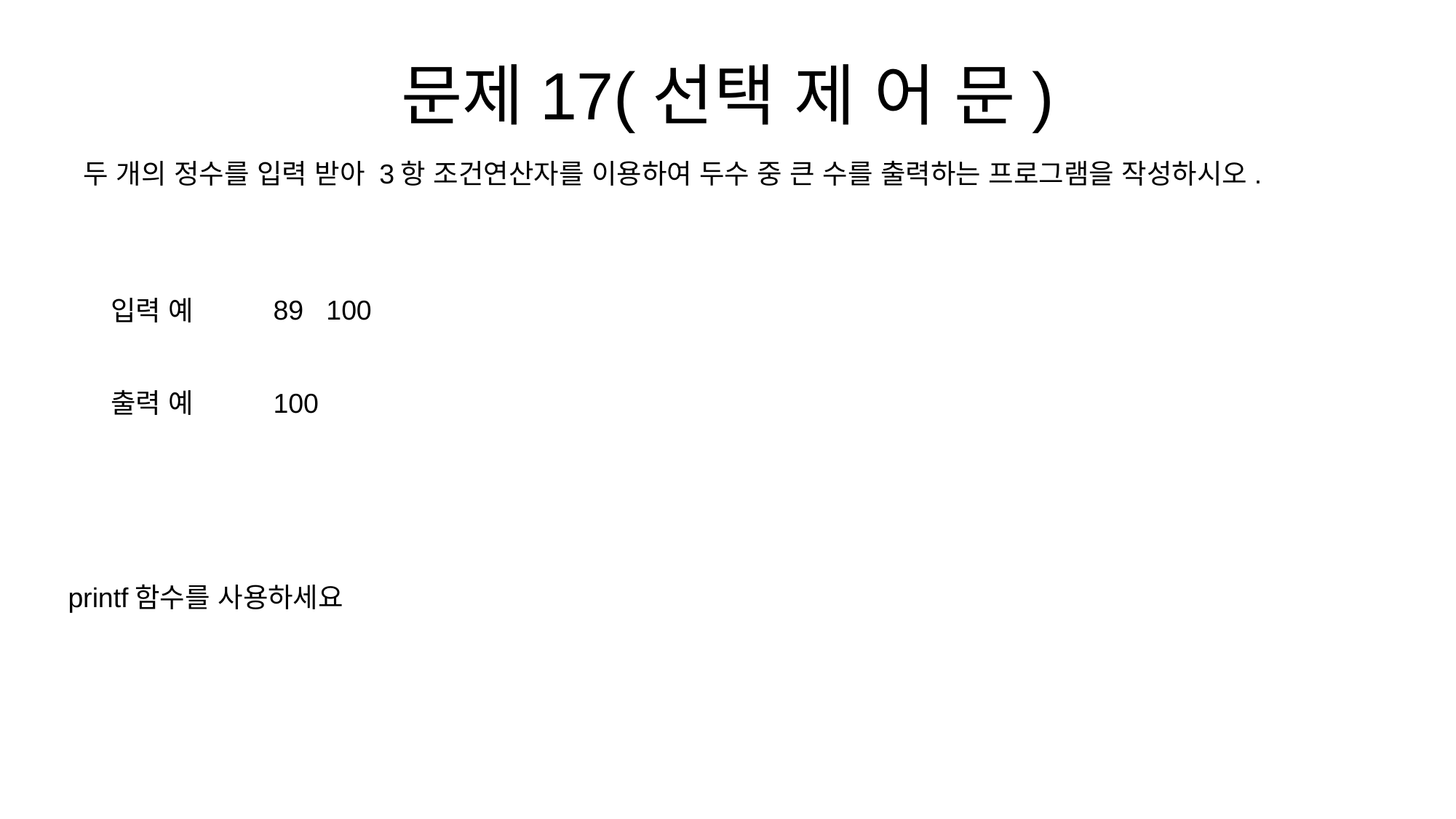

# 문제17(선택 제 어 문)
두 개의 정수를 입력 받아 3항 조건연산자를 이용하여 두수 중 큰 수를 출력하는 프로그램을 작성하시오.
89   100
입력 예
출력 예
100
printf함수를 사용하세요